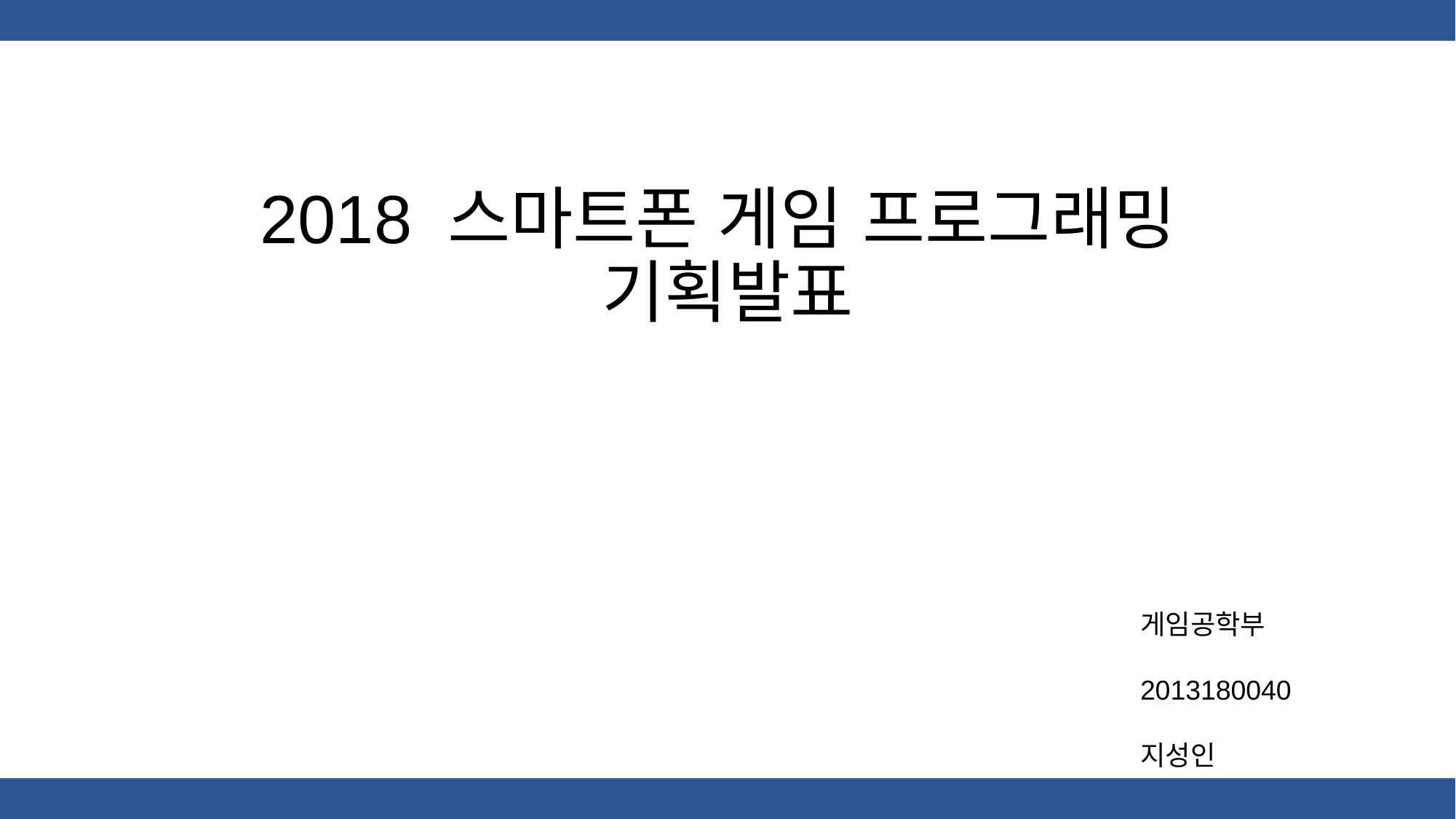

# 2018 스마트폰 게임 프로그래밍 기획발표
게임공학부

2013180040

지성인